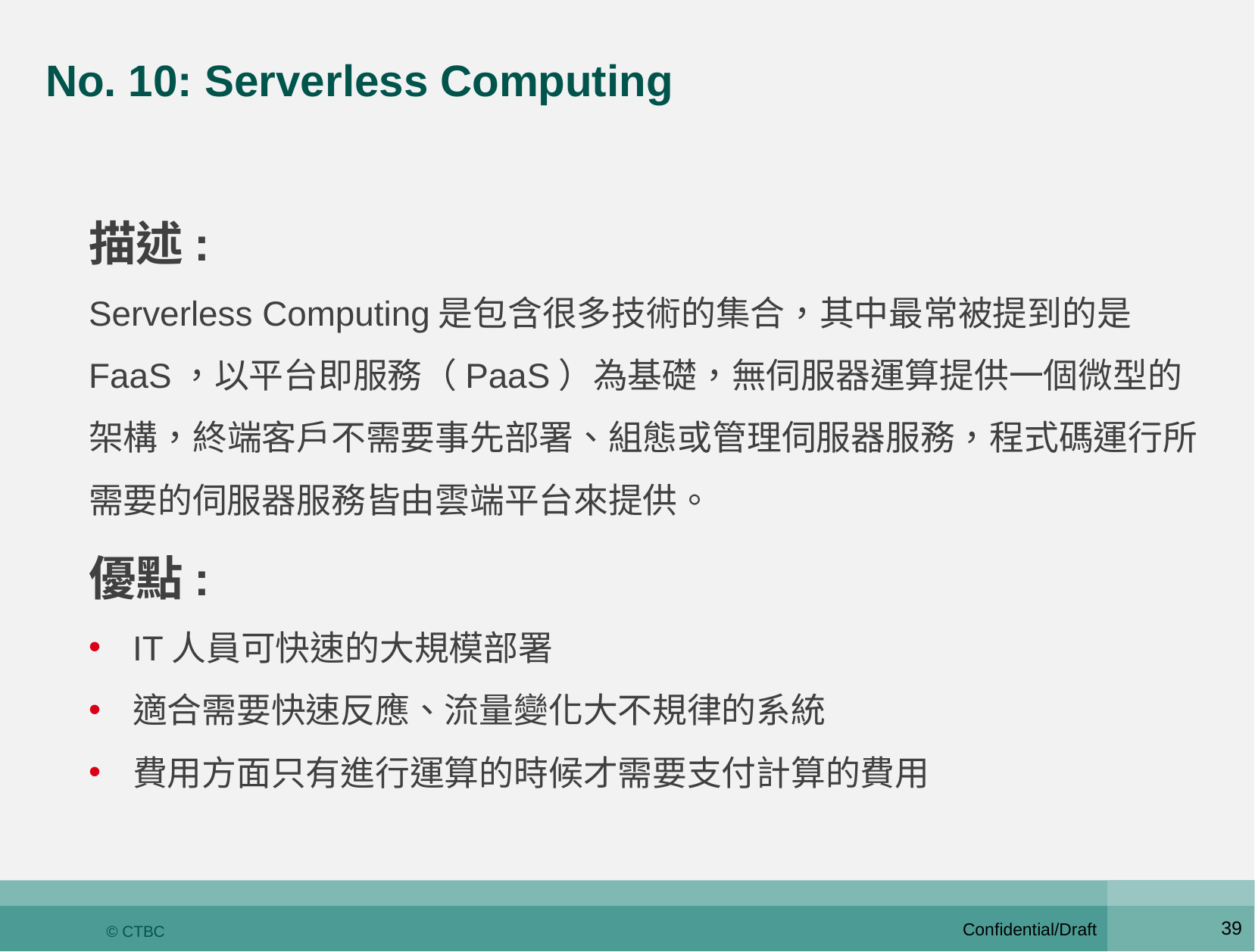

# No. 10: Serverless Computing
描述:
Serverless Computing是包含很多技術的集合，其中最常被提到的是FaaS，以平台即服務（PaaS）為基礎，無伺服器運算提供一個微型的架構，終端客戶不需要事先部署、組態或管理伺服器服務，程式碼運行所需要的伺服器服務皆由雲端平台來提供。
優點:
IT人員可快速的大規模部署
適合需要快速反應、流量變化大不規律的系統
費用方面只有進行運算的時候才需要支付計算的費用
敏捷性和生產率的提高。他們通過分析IT和業務數據，從而獲得收益

■

關於用戶交互，業務活動和支持IT系統行為的見解。

服務改善和成本降低。他們通過大大節省時間和精力來做到這一點

■

確定正常運行時間和性能問題的原因。行為預測通知

預測可以支持資源優化工作。

風險緩解。他們通過分析監視，配置和服務台數據來做到這一點。他們

■

從操作和安全角度識別異常。

競爭差異/破壞。他們通過對市場的快速響應來做到這一點

和基於機器的班次分析得出的最終用戶需求。